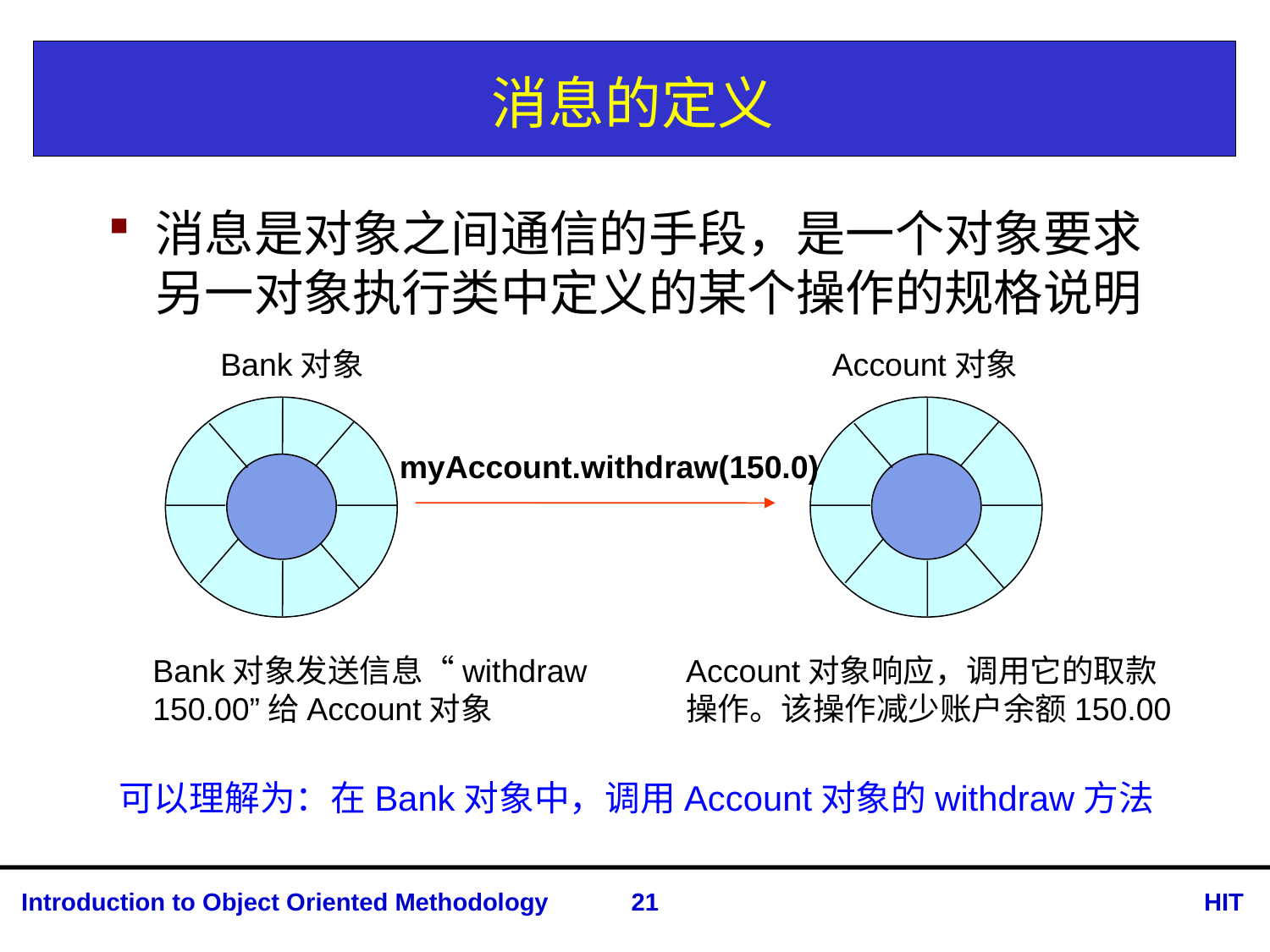

# 消息的定义
消息是对象之间通信的手段，是一个对象要求另一对象执行类中定义的某个操作的规格说明

Bank对象
Account对象

myAccount.withdraw(150.0)

Bank对象发送信息“withdraw 150.00”给Account对象
Account对象响应，调用它的取款操作。该操作减少账户余额150.00
可以理解为：在Bank对象中，调用Account对象的withdraw方法